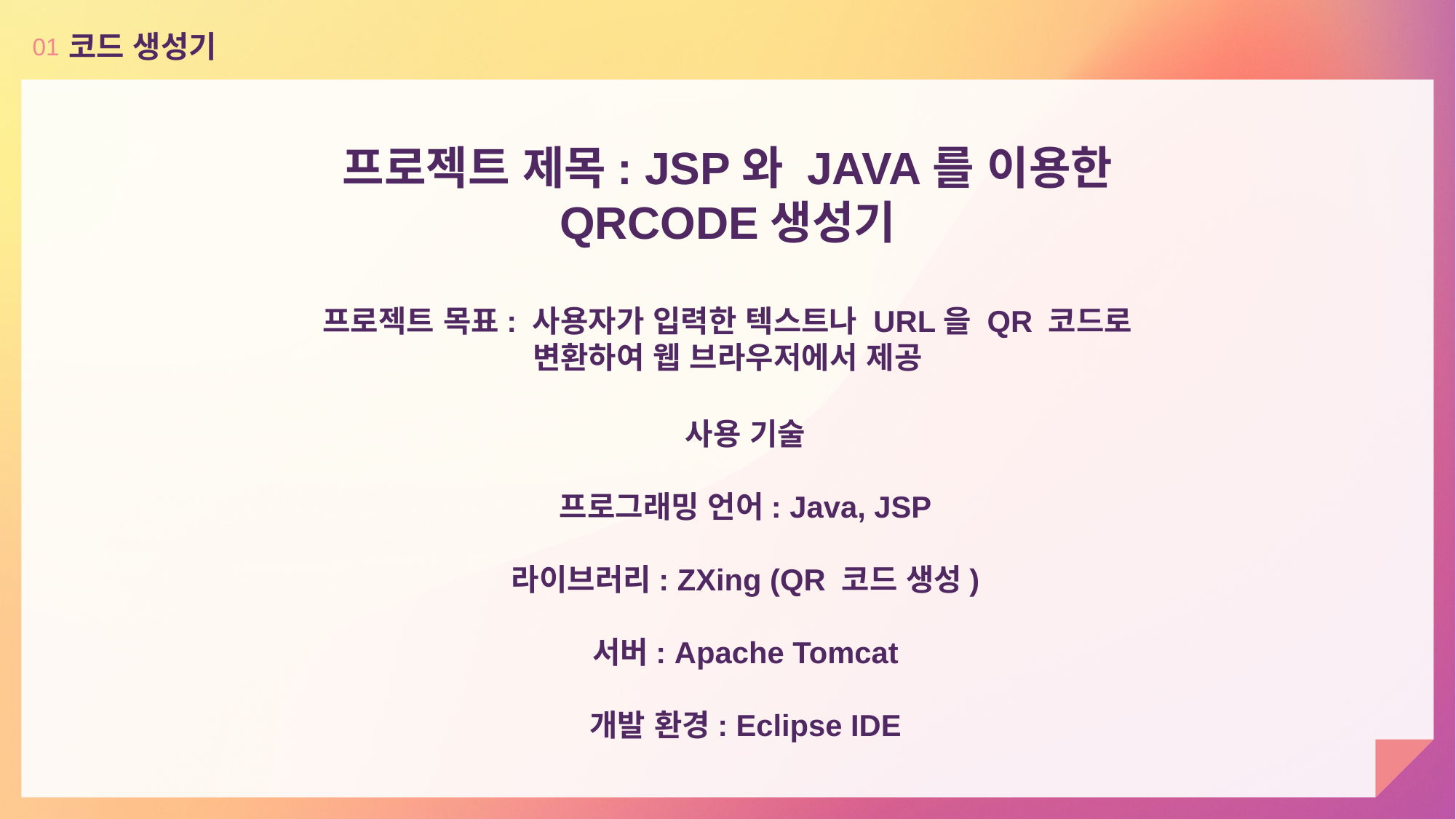

# 코드 생성기
01
프로젝트 제목: JSP와 JAVA를 이용한 QRCODE생성기
프로젝트 목표: 사용자가 입력한 텍스트나 URL을 QR 코드로 변환하여 웹 브라우저에서 제공
사용 기술

프로그래밍 언어: Java, JSP

라이브러리: ZXing (QR 코드 생성)

서버: Apache Tomcat

개발 환경: Eclipse IDE